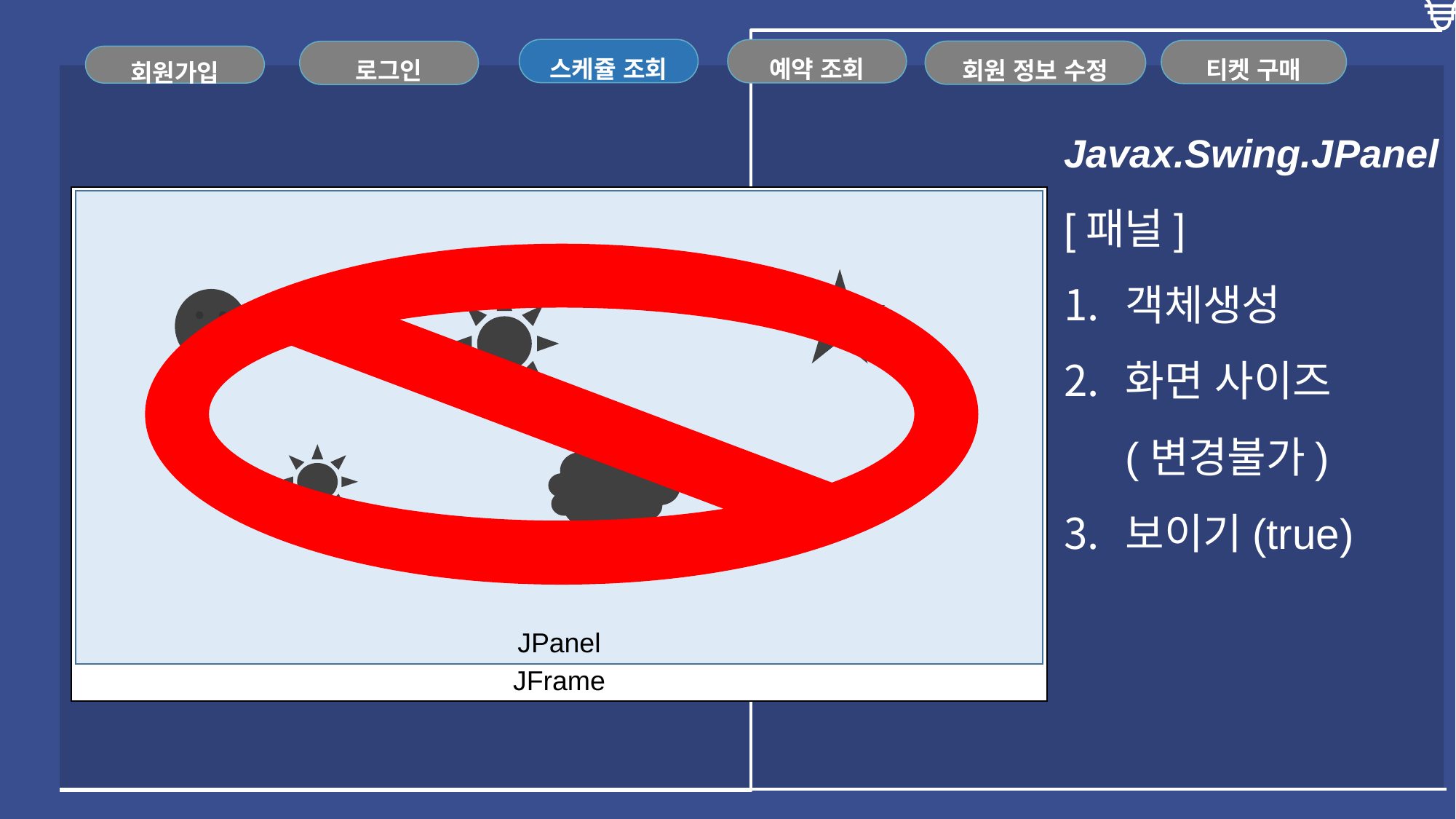

스케쥴 조회
예약 조회
티켓 구매
회원 정보 수정
로그인
회원가입
Javax.Swing.JPanel
[패널]
객체생성
화면 사이즈
(변경불가)
보이기(true)
JFrame
JPanel